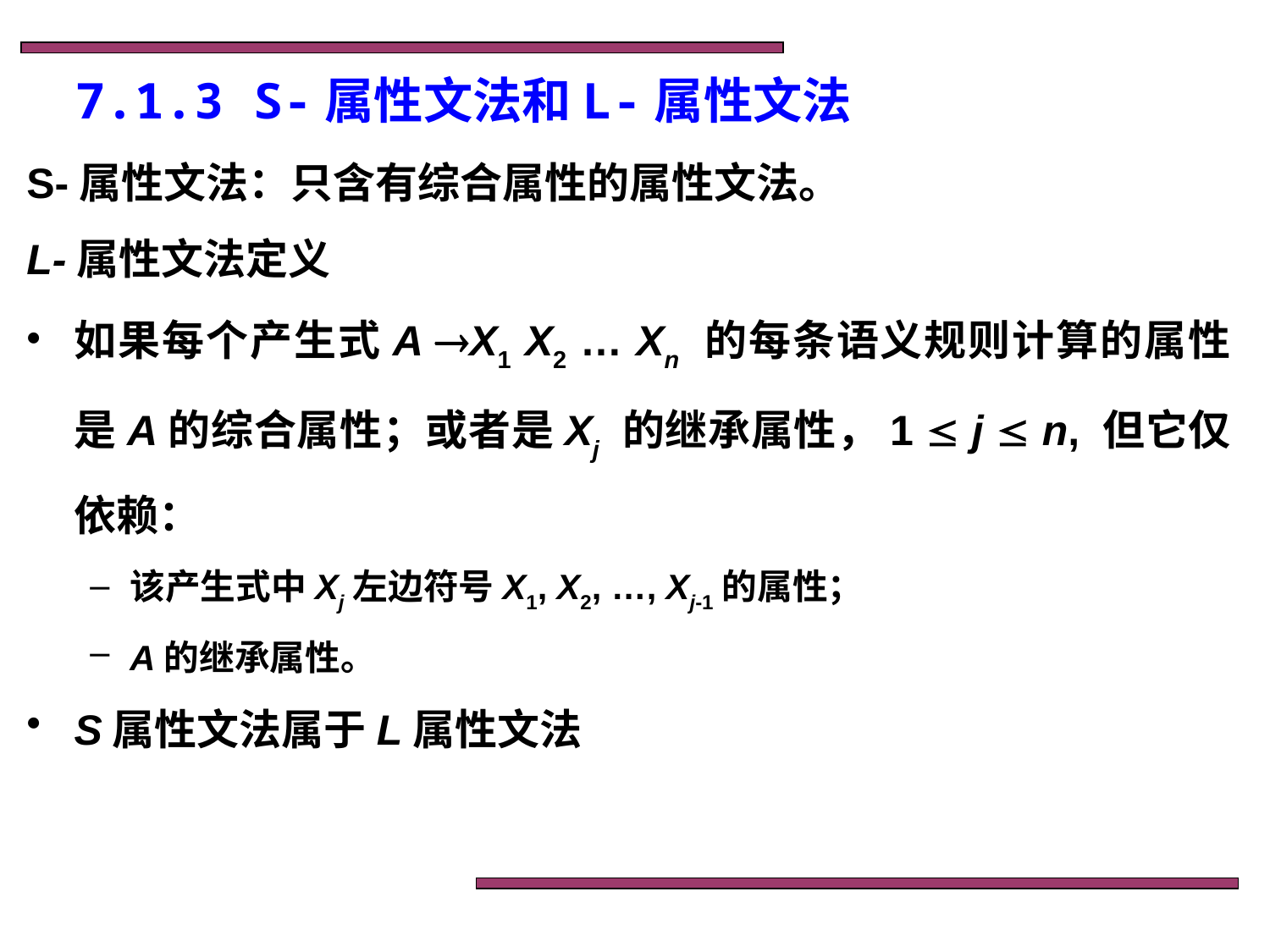

7.1.3 S-属性文法和L-属性文法
S-属性文法：只含有综合属性的属性文法。
L-属性文法定义
如果每个产生式A →X1 X2 … Xn 的每条语义规则计算的属性是A的综合属性；或者是Xj 的继承属性，1 ≤ j ≤ n, 但它仅依赖：
该产生式中Xj左边符号X1, X2, …, Xj-1的属性；
A的继承属性。
S属性文法属于L属性文法